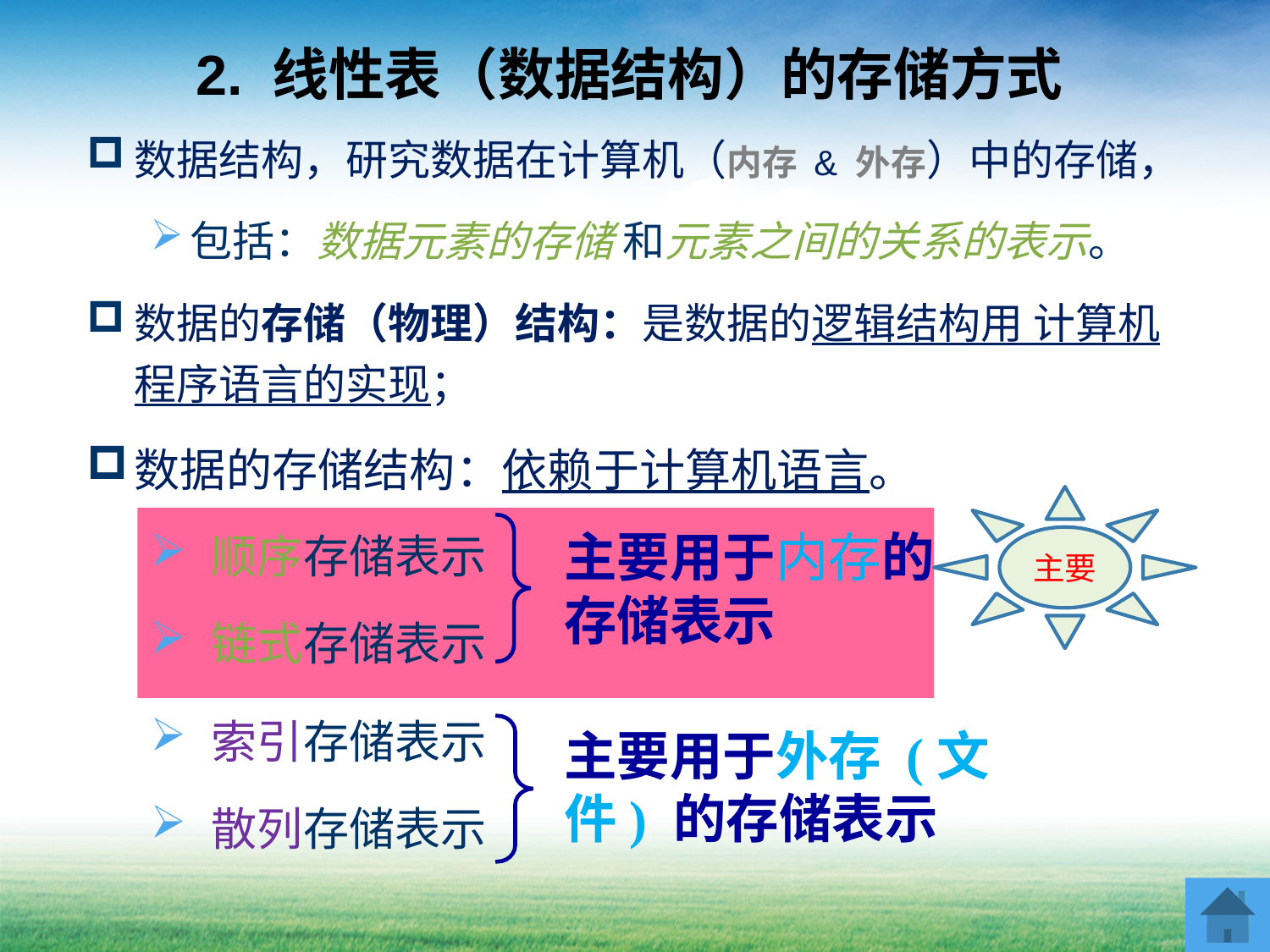

# 2. 线性表（数据结构）的存储方式
数据结构，研究数据在计算机（内存 & 外存）中的存储，
包括：数据元素的存储 和元素之间的关系的表示。
数据的存储（物理）结构：是数据的逻辑结构用 计算机程序语言的实现；
数据的存储结构：依赖于计算机语言。
 顺序存储表示
 链式存储表示
 索引存储表示
 散列存储表示

主要

主要用于内存的存储表示

主要用于外存 (文件) 的存储表示